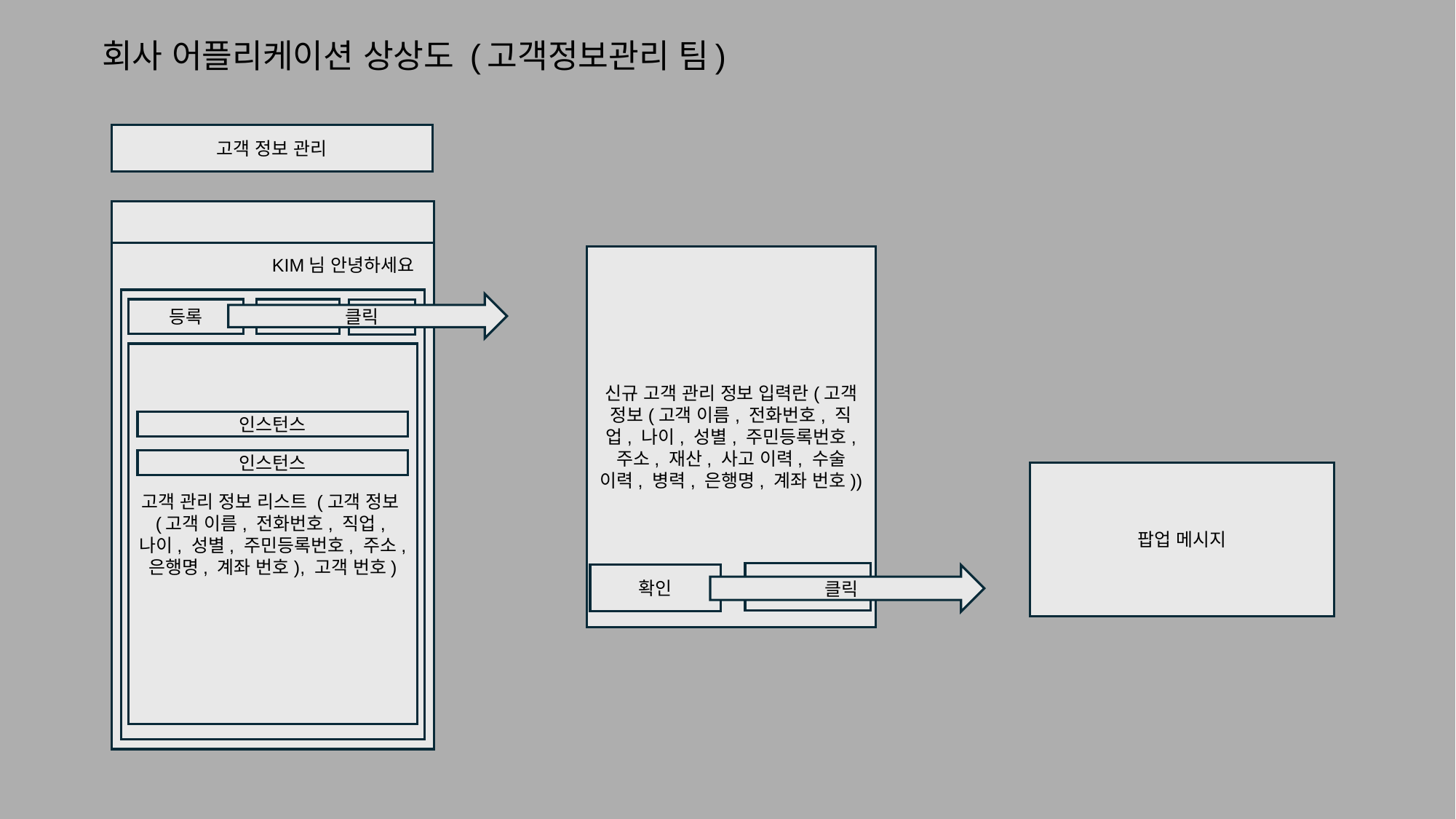

회사 어플리케이션 상상도 (고객정보관리 팀)
고객 정보 관리

신규 고객 관리 정보 입력란(고객 정보(고객 이름, 전화번호, 직업, 나이, 성별, 주민등록번호, 주소, 재산, 사고 이력, 수술 이력, 병력, 은행명, 계좌 번호))
KIM님 안녕하세요

클릭
등록

검색
고객 관리 정보 리스트 (고객 정보(고객 이름, 전화번호, 직업,나이, 성별, 주민등록번호, 주소, 은행명, 계좌 번호), 고객 번호)
인스턴스
인스턴스
팝업 메시지
취소
확인
클릭